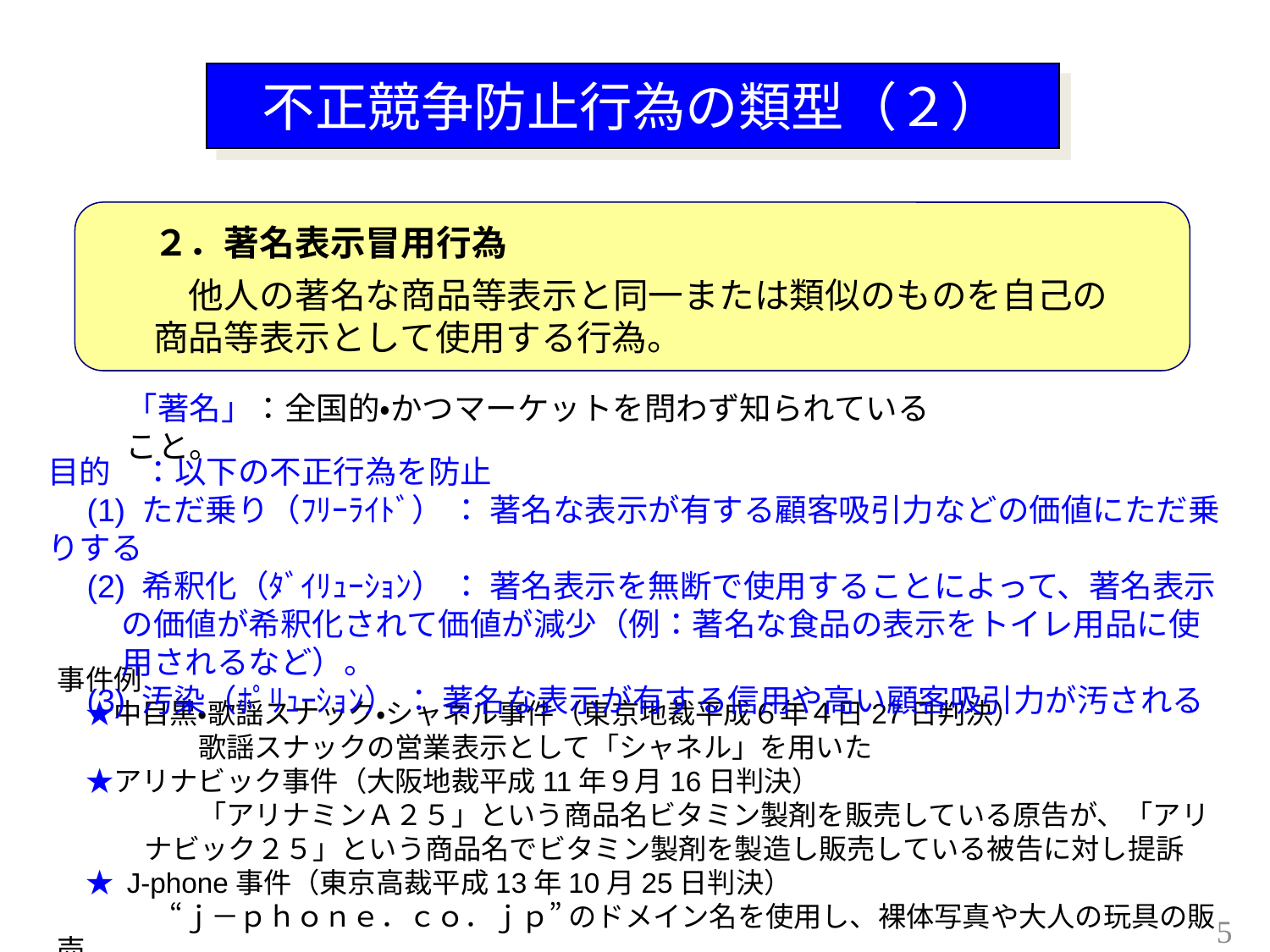

不正競争防止行為の類型（２）

２．著名表示冒用行為
　他人の著名な商品等表示と同一または類似のものを自己の商品等表示として使用する行為。
「著名」：全国的・かつマーケットを問わず知られていること。
目的　：以下の不正行為を防止
　(1) ただ乗り（ﾌﾘｰﾗｲﾄﾞ） ： 著名な表示が有する顧客吸引力などの価値にただ乗りする
　(2) 希釈化（ﾀﾞｲﾘｭｰｼｮﾝ） ： 著名表示を無断で使用することによって、著名表示の価値が希釈化されて価値が減少（例：著名な食品の表示をトイレ用品に使用されるなど）。
　(3) 汚染（ﾎﾟﾘｭｰｼｮﾝ） ： 著名な表示が有する信用や高い顧客吸引力が汚される
事件例
　★中目黒・歌謡スナック・シャネル事件（東京地裁平成６年４日27日判決）
　　　　　歌謡スナックの営業表示として「シャネル」を用いた
　★アリナビック事件（大阪地裁平成11年９月16日判決）
　　　　　「アリナミンＡ２５」という商品名ビタミン製剤を販売している原告が、「アリナビック２５」という商品名でビタミン製剤を製造し販売している被告に対し提訴
　★ J-phone事件（東京高裁平成13年10月25日判決）
　　　　“ｊ－ｐｈｏｎｅ．ｃｏ．ｊｐ” のドメイン名を使用し、裸体写真や大人の玩具の販売
5